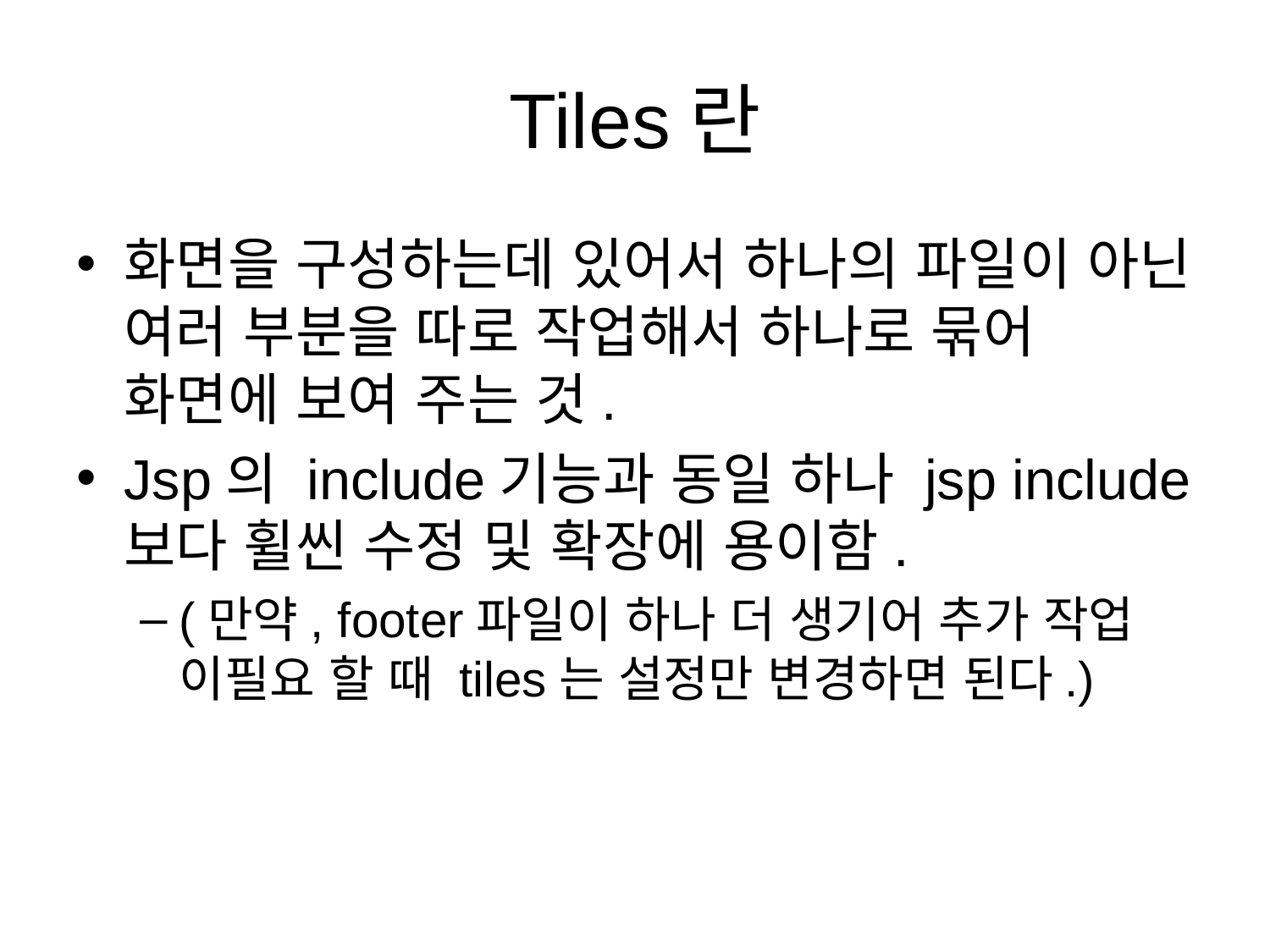

# Tiles란
화면을 구성하는데 있어서 하나의 파일이 아닌 여러 부분을 따로 작업해서 하나로 묶어 화면에 보여 주는 것.
Jsp의 include기능과 동일 하나 jsp include보다 휠씬 수정 및 확장에 용이함.
(만약, footer파일이 하나 더 생기어 추가 작업 이필요 할 때 tiles는 설정만 변경하면 된다.)